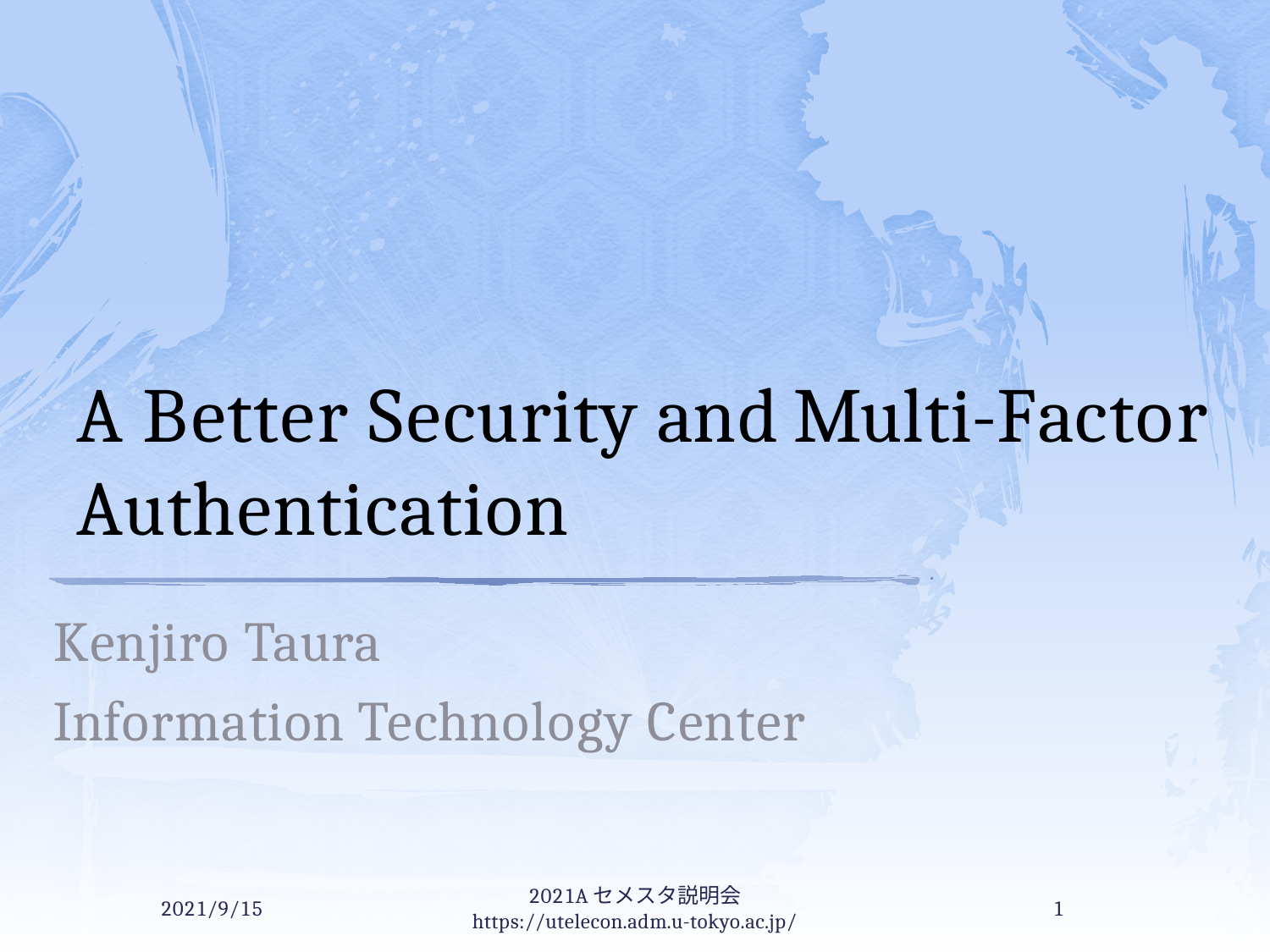

# A Better Security and Multi-Factor Authentication
Kenjiro Taura
Information Technology Center
2021/9/15
2021Aセメスタ説明会 https://utelecon.adm.u-tokyo.ac.jp/
1